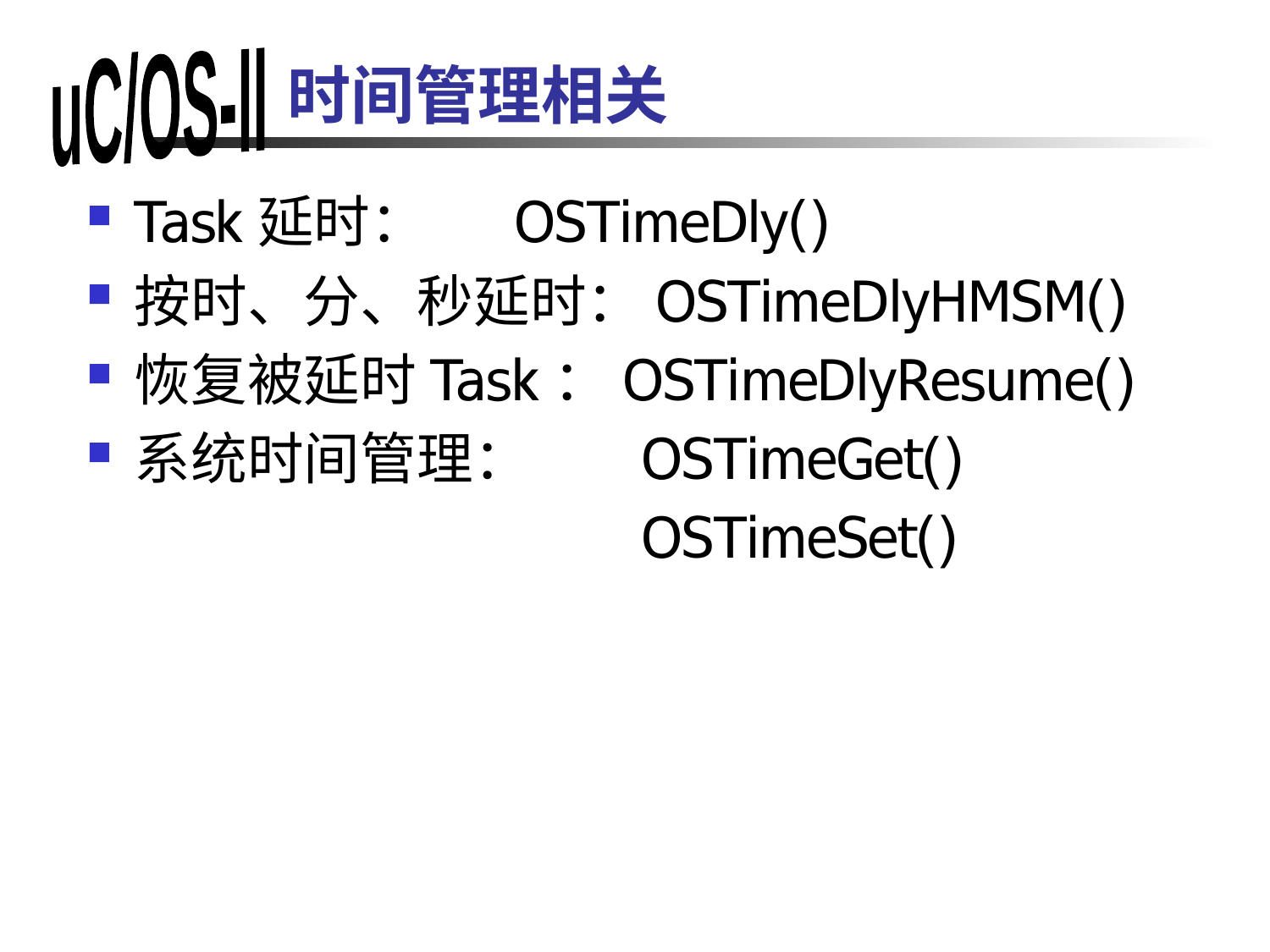

# 时间管理相关
Task延时：      	OSTimeDly()
按时、分、秒延时：OSTimeDlyHMSM()
恢复被延时Task：OSTimeDlyResume()
系统时间管理：	OSTimeGet()
                         	OSTimeSet()